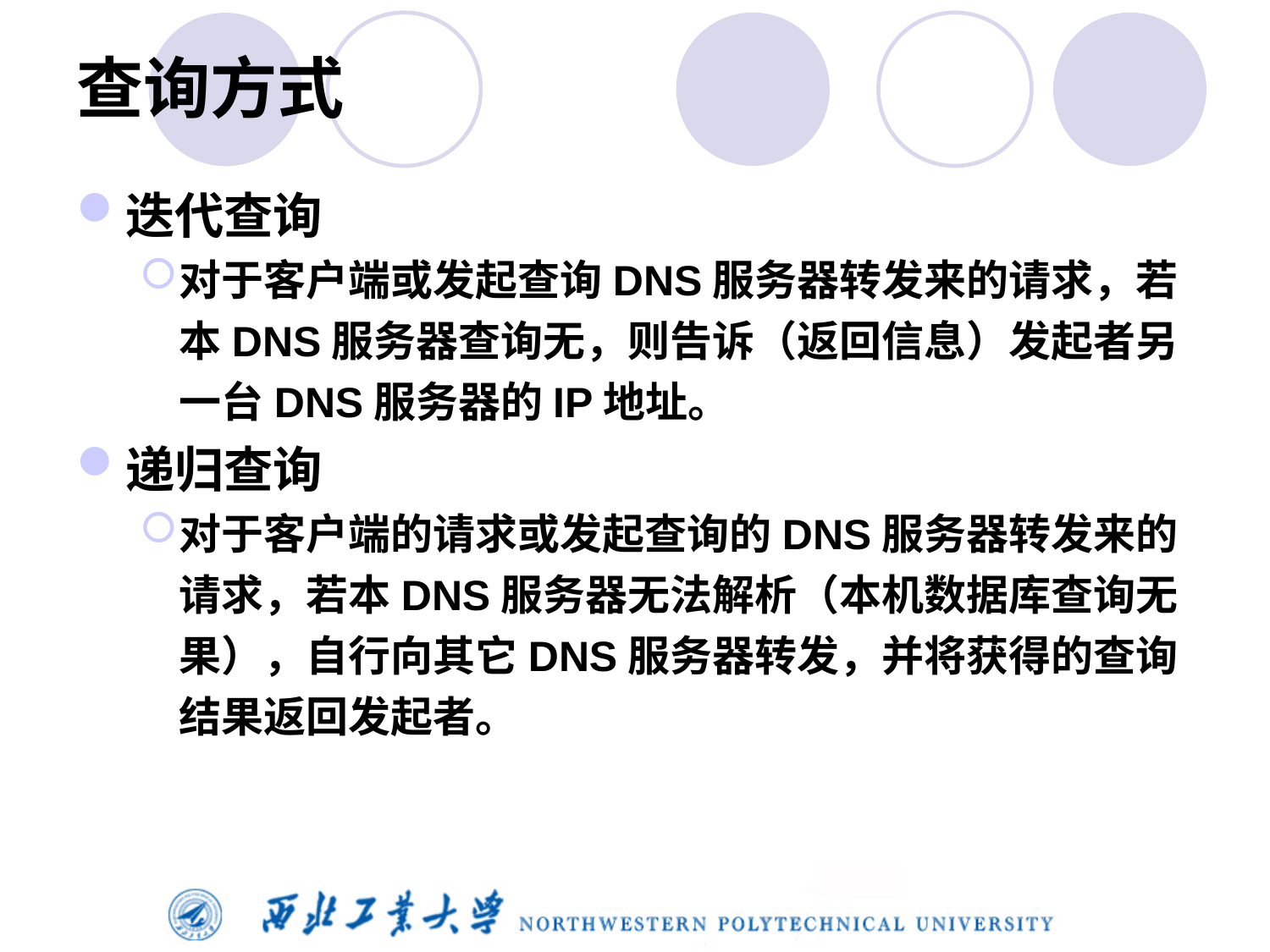

# 查询方式
迭代查询
对于客户端或发起查询DNS服务器转发来的请求，若本DNS服务器查询无，则告诉（返回信息）发起者另一台DNS服务器的IP地址。
递归查询
对于客户端的请求或发起查询的DNS服务器转发来的请求，若本DNS服务器无法解析（本机数据库查询无果），自行向其它DNS服务器转发，并将获得的查询结果返回发起者。